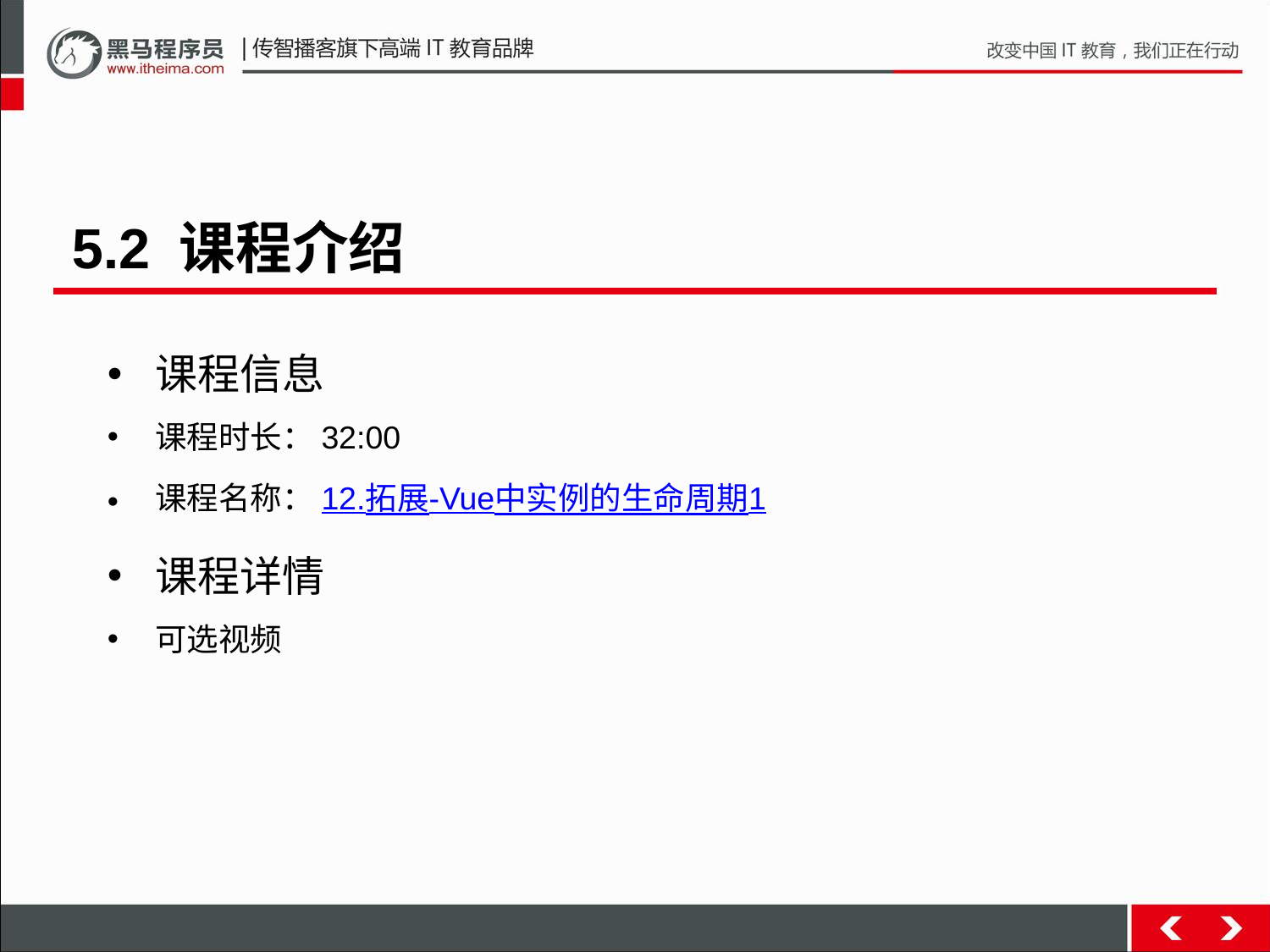

5.2 课程介绍
课程信息
课程时长：32:00
课程名称：12.拓展-Vue中实例的生命周期1
课程详情
可选视频